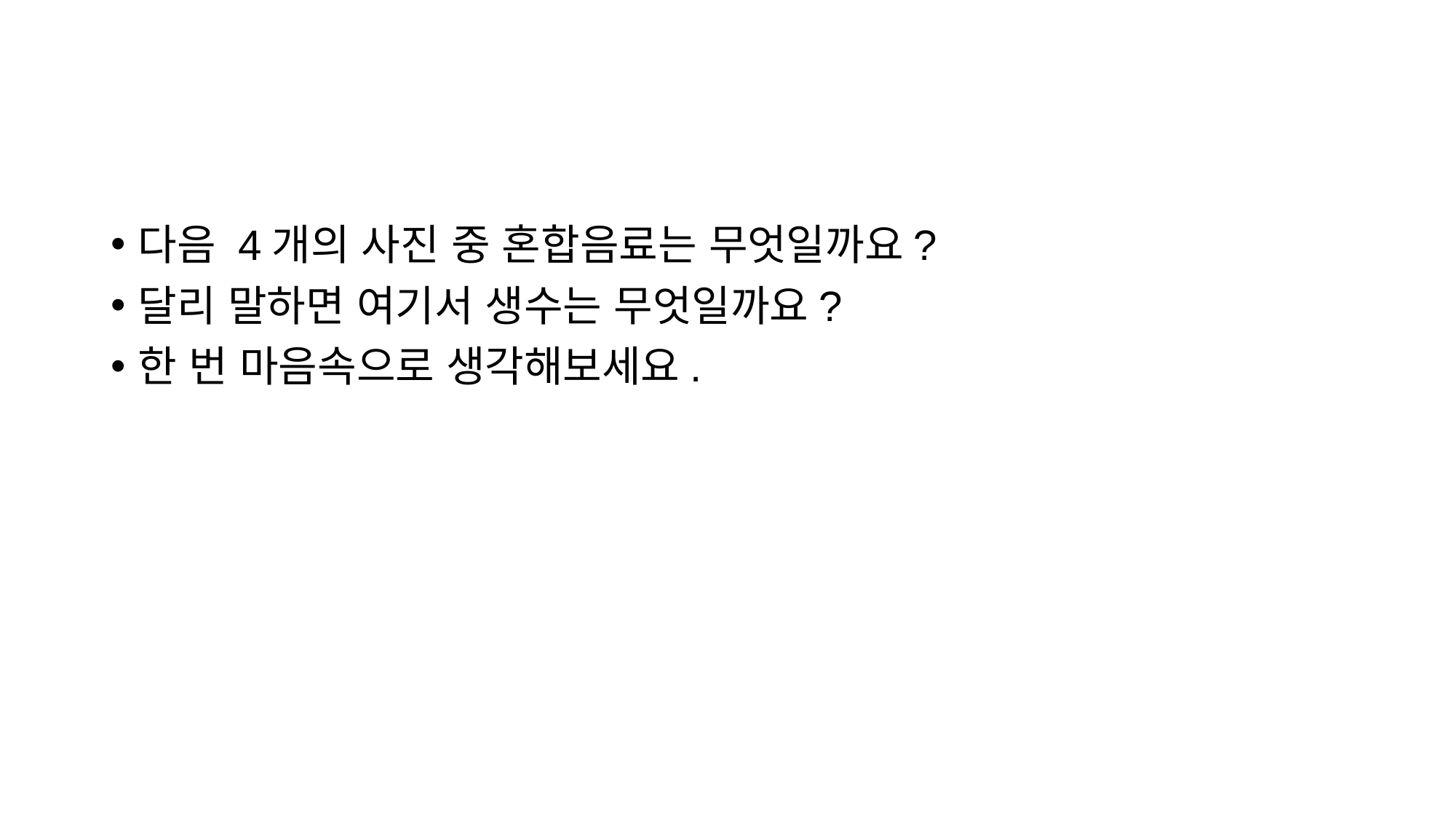

#
다음 4개의 사진 중 혼합음료는 무엇일까요?
달리 말하면 여기서 생수는 무엇일까요?
한 번 마음속으로 생각해보세요.